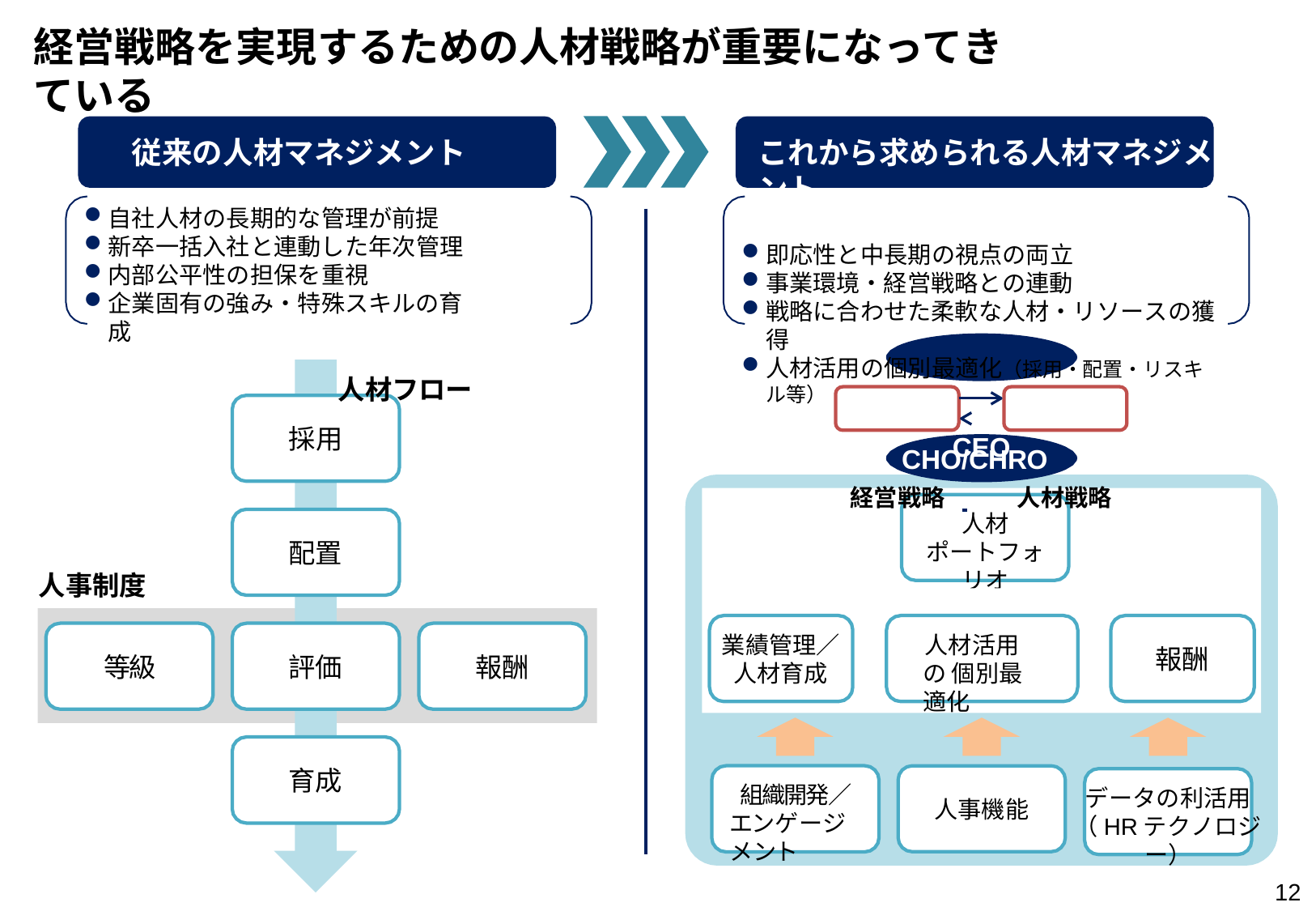

# 経営戦略を実現するための人材戦略が重要になってきている

従来の人材マネジメント
自社人材の長期的な管理が前提
新卒一括入社と連動した年次管理
内部公平性の担保を重視
企業固有の強み・特殊スキルの育成
人材フロー
これから求められる人材マネジメント
即応性と中長期の視点の両立
事業環境・経営戦略との連動
戦略に合わせた柔軟な人材・リソースの獲得
人材活用の個別最適化（採用・配置・リスキル等）
CEO
経営戦略	 	  人材戦略

採用

CHO/CHRO

人材
ポートフォリオ

配置
人事制度

業績管理／ 人材育成
人材活用の 個別最適化
報酬
等級
評価
報酬

育成

組織開発／  エンゲージメント
データの利活用
（HRテクノロジー）
人事機能
12